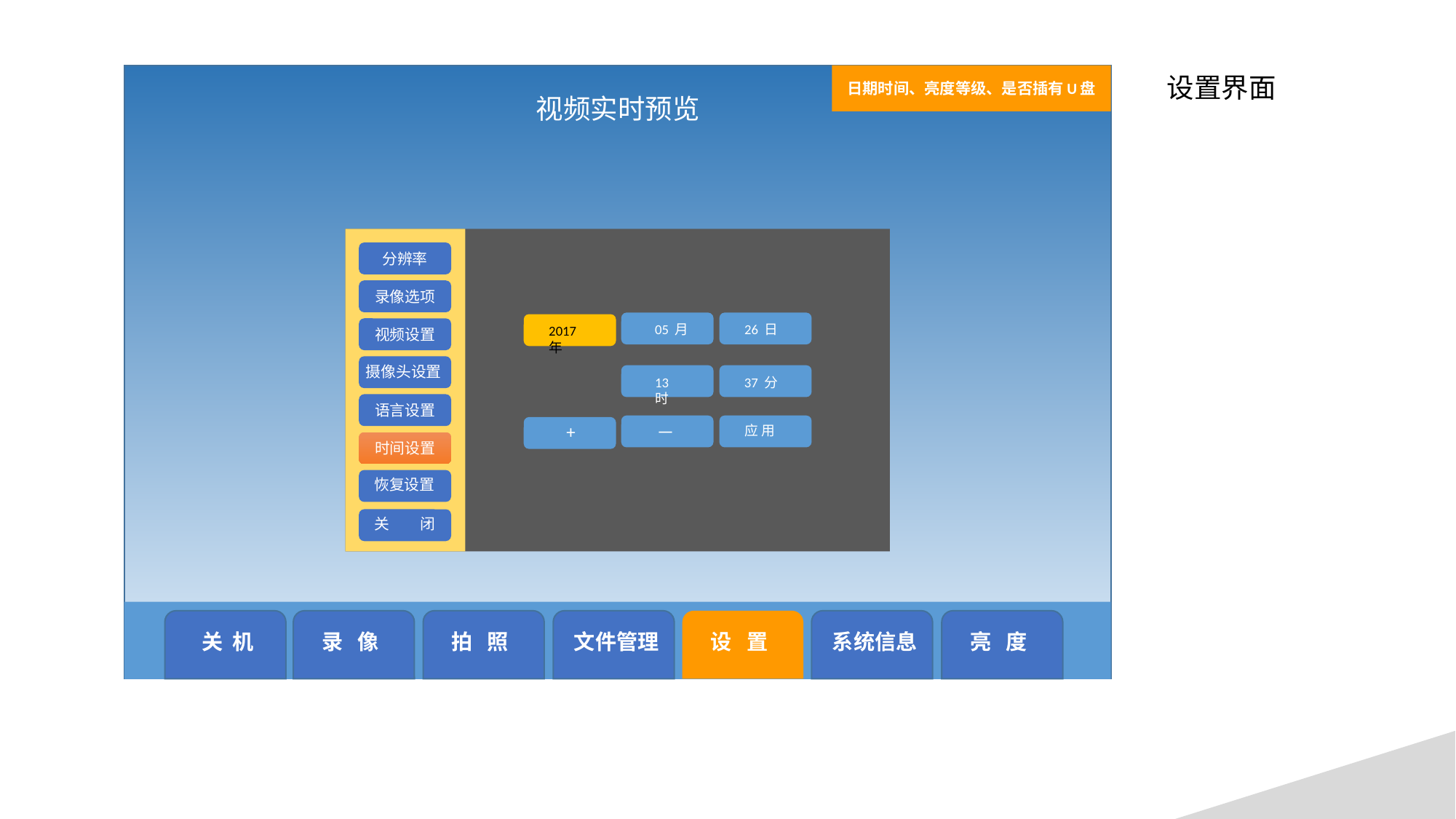

日期时间、亮度等级、是否插有U盘
设置界面
视频实时预览

关         闭
分辨率
录像选项

05 月
26 日
2017 年
视频设置

摄像头设置

13 时
37 分
语言设置
+

－

应 用
时间设置

恢复设置

关  机
录   像
拍   照
文件管理
设   置
系统信息
亮   度